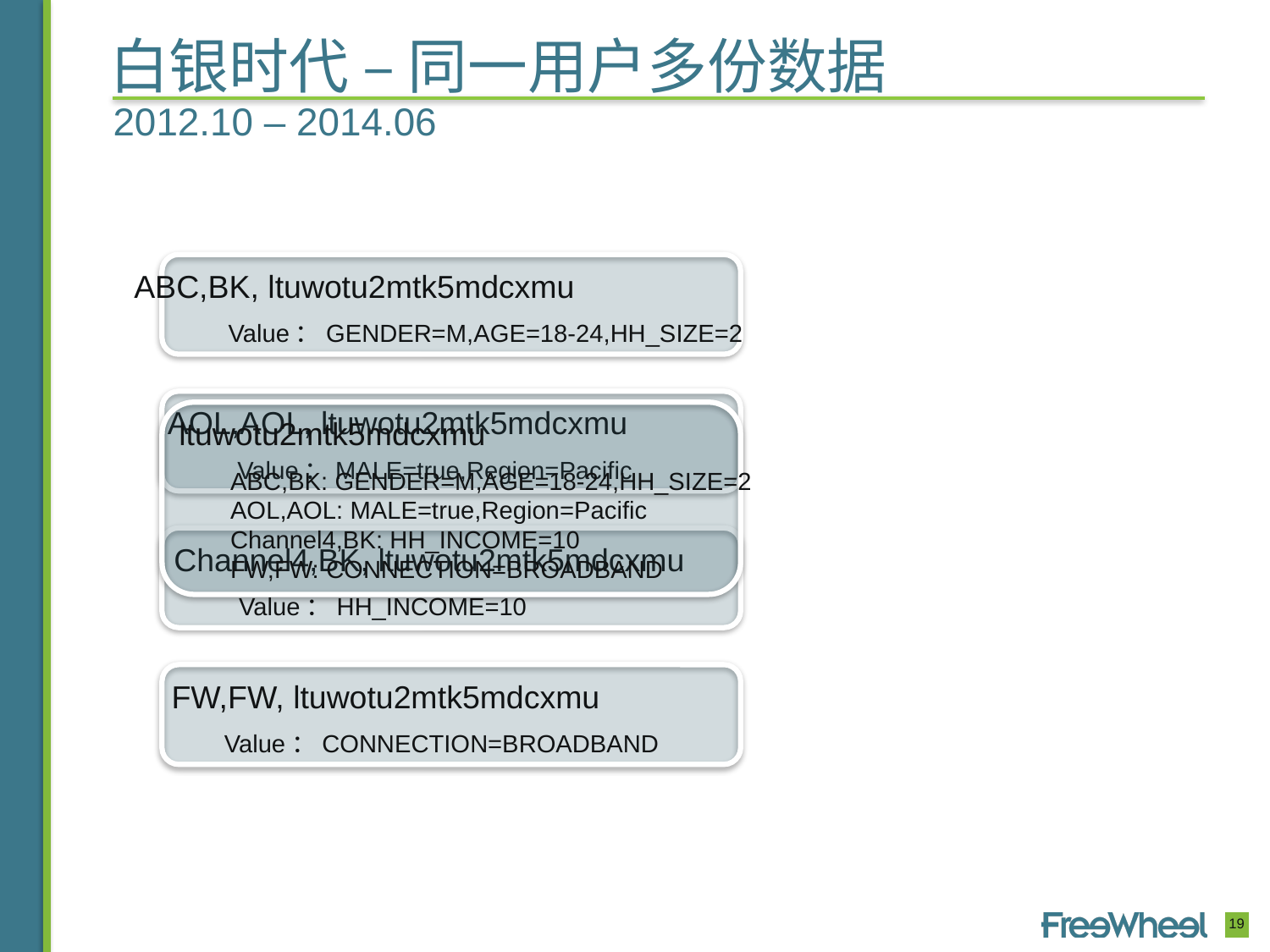

# 白银时代 – 同一用户多份数据
2012.10 – 2014.06

ABC,BK, ltuwotu2mtk5mdcxmu
Value：GENDER=M,AGE=18-24,HH_SIZE=2

AOL,AOL, ltuwotu2mtk5mdcxmu
Value：MALE=true,Region=Pacific

ltuwotu2mtk5mdcxmu
ABC,BK: GENDER=M,AGE=18-24,HH_SIZE=2
AOL,AOL: MALE=true,Region=Pacific
Channel4,BK: HH_INCOME=10
FW,FW: CONNECTION=BROADBAND

Channel4,BK, ltuwotu2mtk5mdcxmu
Value：HH_INCOME=10

FW,FW, ltuwotu2mtk5mdcxmu
Value：CONNECTION=BROADBAND
19